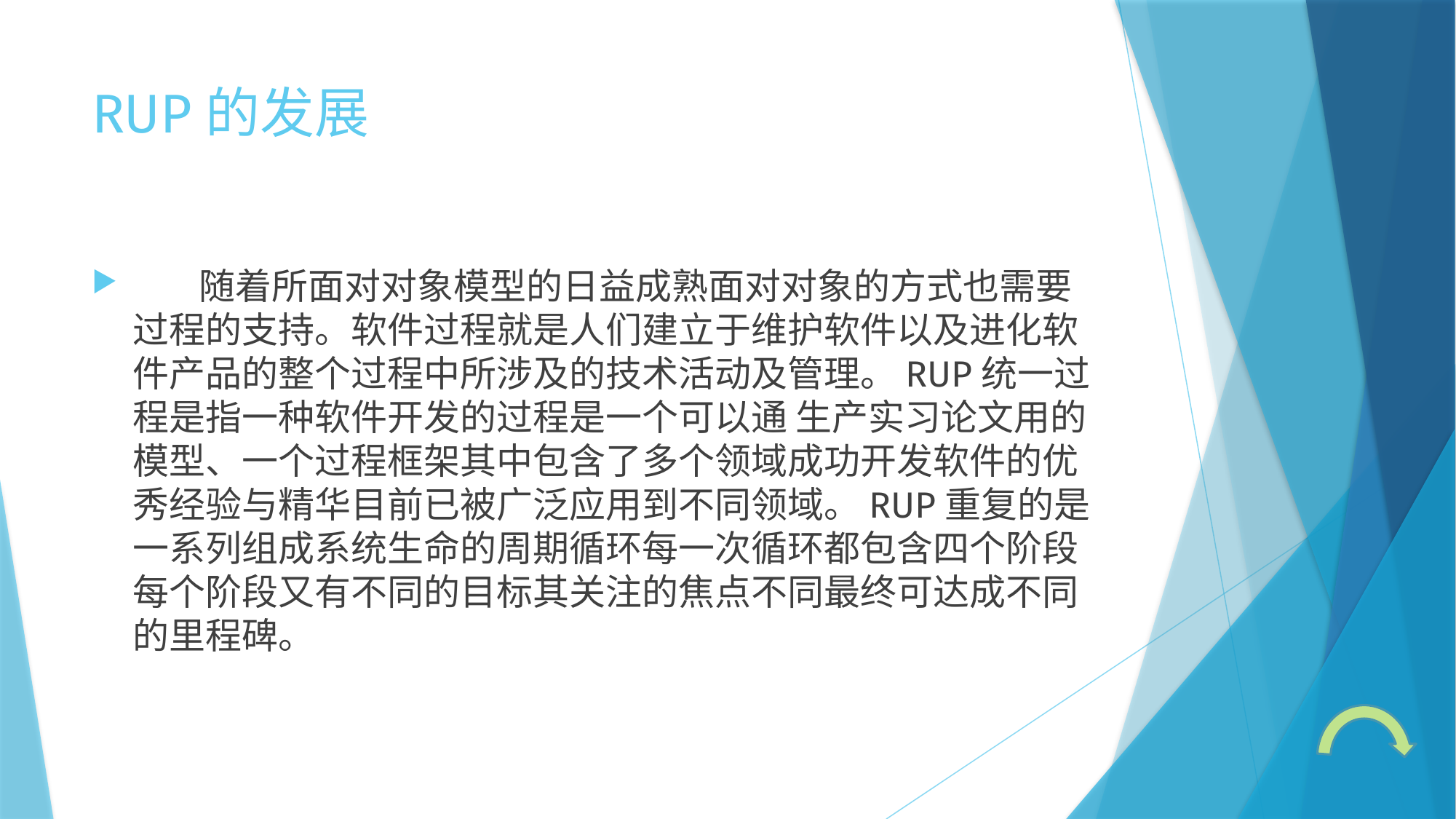

# RUP的发展
       随着所面对对象模型的日益成熟面对对象的方式也需要过程的支持。软件过程就是人们建立于维护软件以及进化软件产品的整个过程中所涉及的技术活动及管理。RUP统一过程是指一种软件开发的过程是一个可以通 生产实习论文用的模型、一个过程框架其中包含了多个领域成功开发软件的优秀经验与精华目前已被广泛应用到不同领域。RUP重复的是一系列组成系统生命的周期循环每一次循环都包含四个阶段每个阶段又有不同的目标其关注的焦点不同最终可达成不同的里程碑。